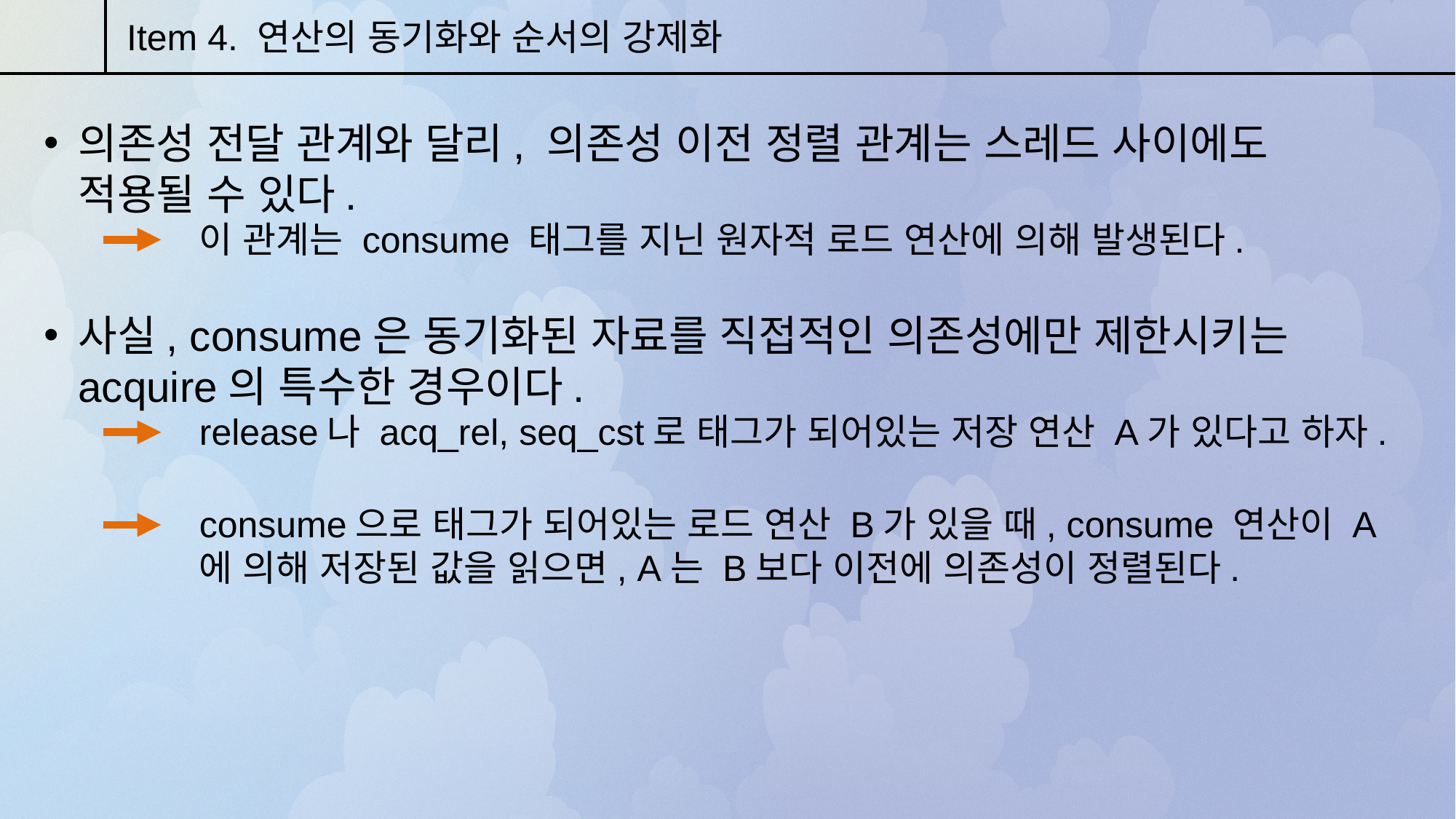

Item 4. 연산의 동기화와 순서의 강제화
의존성 전달 관계와 달리, 의존성 이전 정렬 관계는 스레드 사이에도 적용될 수 있다.
이 관계는 consume 태그를 지닌 원자적 로드 연산에 의해 발생된다.
사실, consume은 동기화된 자료를 직접적인 의존성에만 제한시키는 acquire의 특수한 경우이다.
release나 acq_rel, seq_cst로 태그가 되어있는 저장 연산 A가 있다고 하자.
consume으로 태그가 되어있는 로드 연산 B가 있을 때, consume 연산이 A에 의해 저장된 값을 읽으면, A는 B보다 이전에 의존성이 정렬된다.